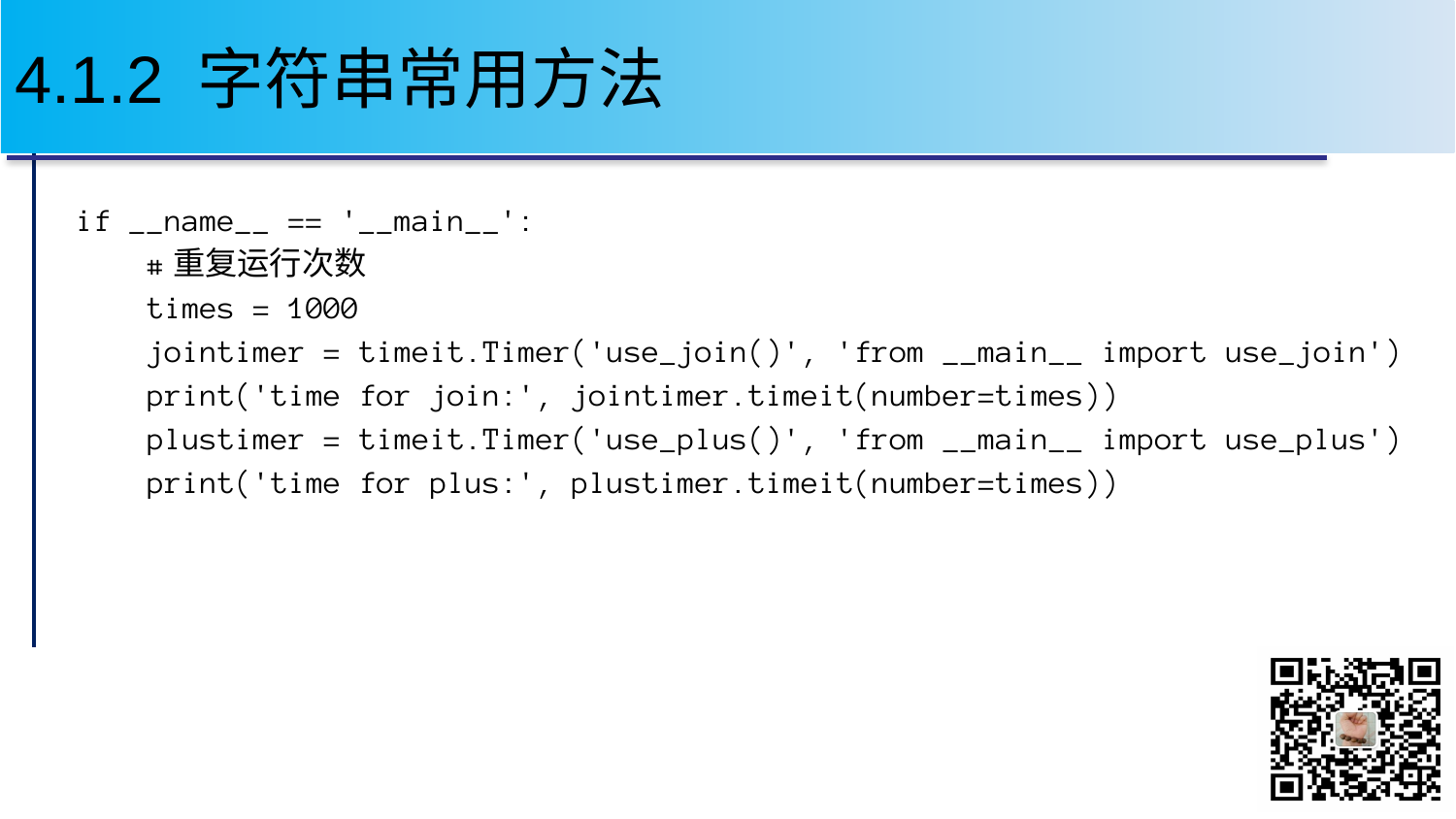

# 4.1.2 字符串常用方法
if __name__ == '__main__':
    #重复运行次数
    times = 1000
    jointimer = timeit.Timer('use_join()', 'from __main__ import use_join')
    print('time for join:', jointimer.timeit(number=times))
    plustimer = timeit.Timer('use_plus()', 'from __main__ import use_plus')
    print('time for plus:', plustimer.timeit(number=times))
25